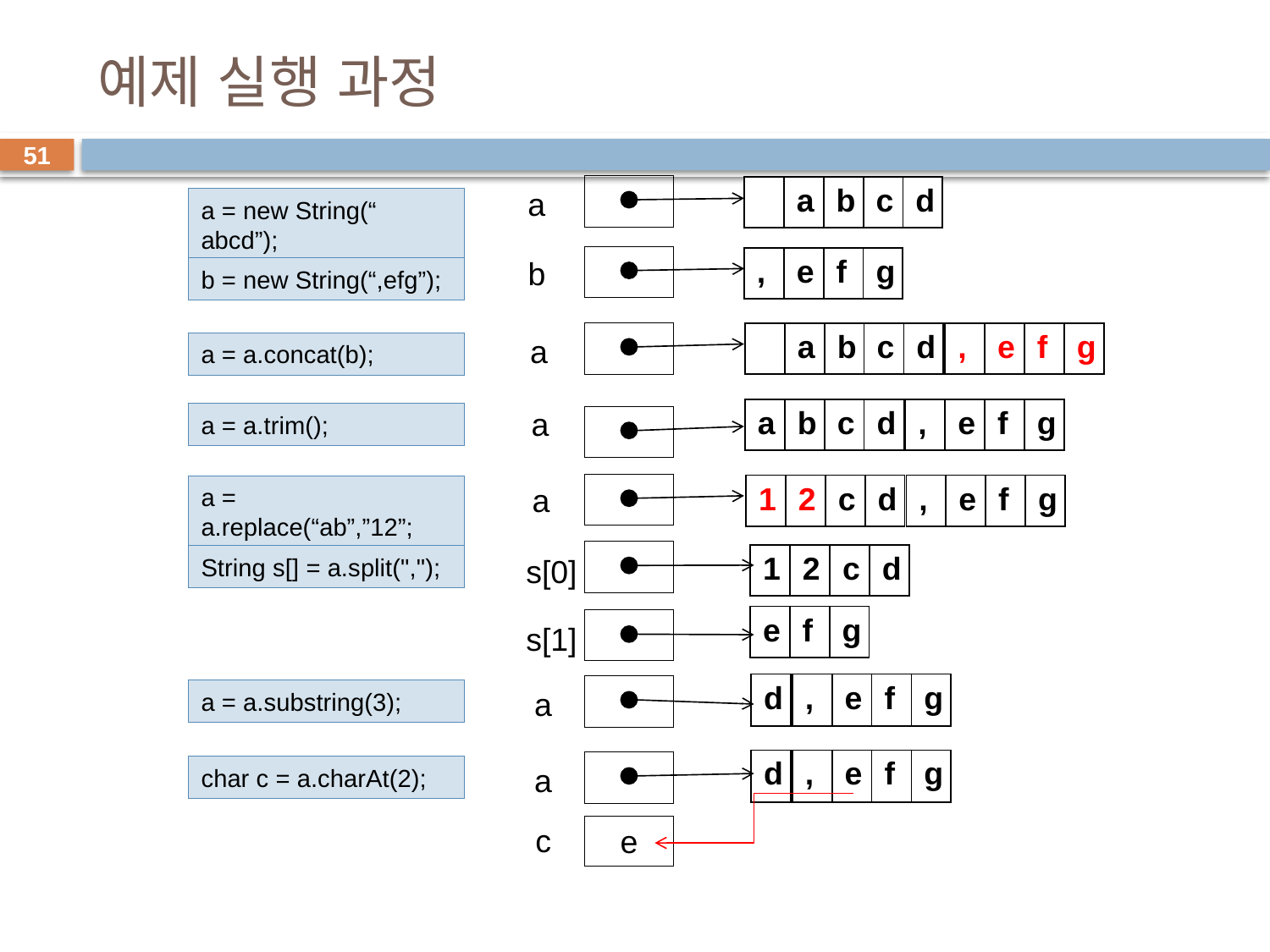

# 예제 실행 과정
51

|  |
| --- |
| a |
| --- |
| b |
| --- |
| c |
| --- |
| d |
| --- |
a
a = new String(“ abcd”);

b
| , |
| --- |
| e |
| --- |
| f |
| --- |
| g |
| --- |
b = new String(“,efg”);

|  |
| --- |
| a |
| --- |
| b |
| --- |
| c |
| --- |
| d |
| --- |
| , |
| --- |
| e |
| --- |
| f |
| --- |
| g |
| --- |
a
a = a.concat(b);

a
| a |
| --- |
| b |
| --- |
| c |
| --- |
| d |
| --- |
| , |
| --- |
| e |
| --- |
| f |
| --- |
| g |
| --- |
a = a.trim();

a

| 1 |
| --- |
| 2 |
| --- |
| c |
| --- |
| d |
| --- |
| , |
| --- |
| e |
| --- |
| f |
| --- |
| g |
| --- |
a = a.replace(“ab”,”12”;

| 1 |
| --- |
| 2 |
| --- |
| c |
| --- |
| d |
| --- |
s[0]
String s[] = a.split(",");

| e |
| --- |
| f |
| --- |
| g |
| --- |

s[1]

| d |
| --- |
| , |
| --- |
| e |
| --- |
| f |
| --- |
| g |
| --- |

a
a = a.substring(3);

| d |
| --- |
| , |
| --- |
| e |
| --- |
| f |
| --- |
| g |
| --- |

a
char c = a.charAt(2);

c
e